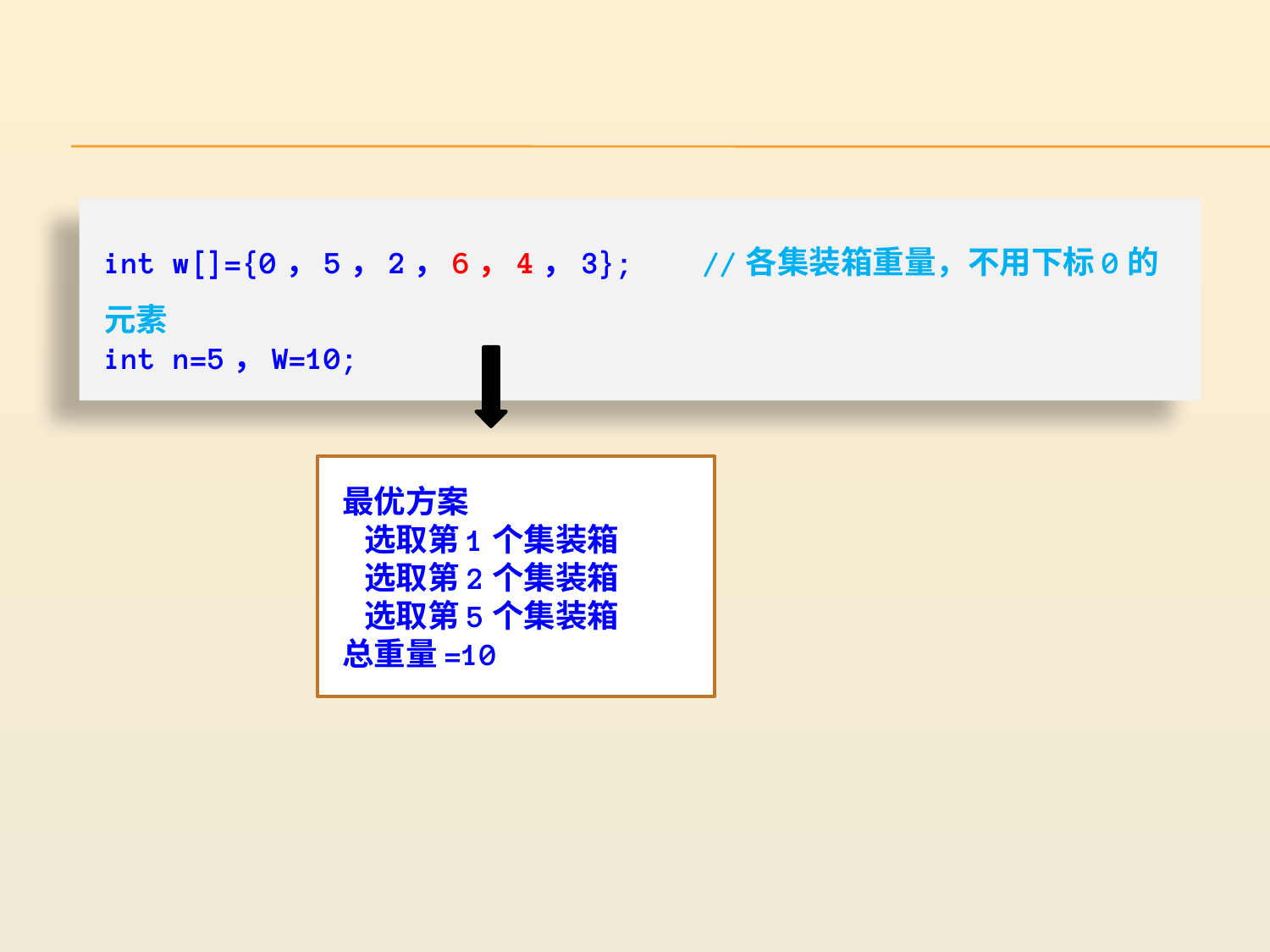

int w[]={0，5，2，6，4，3};    //各集装箱重量，不用下标0的元素
int n=5，W=10;

最优方案
  选取第1个集装箱
  选取第2个集装箱
  选取第5个集装箱
总重量=10